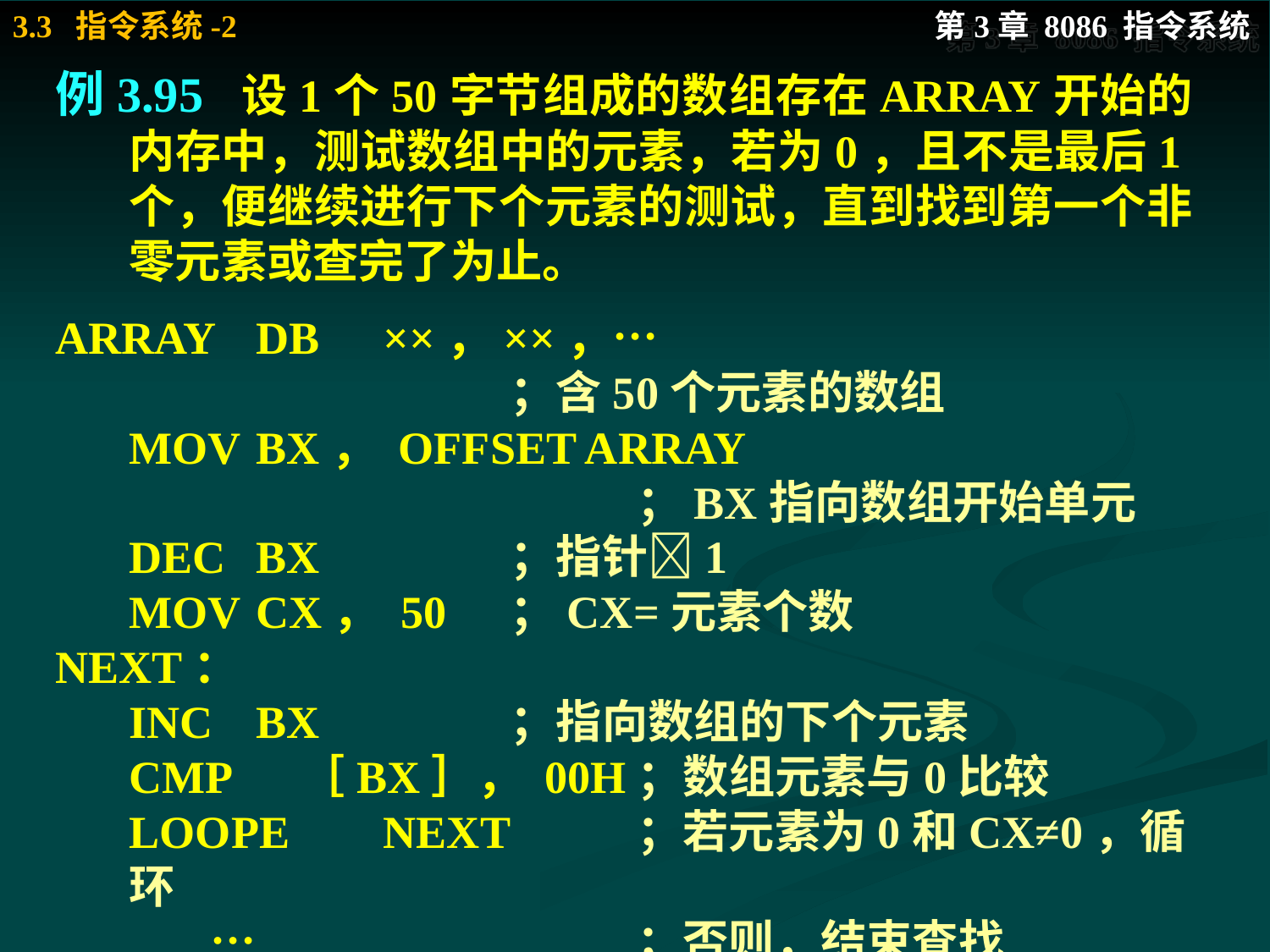

例3.95  设1个50字节组成的数组存在ARRAY开始的内存中，测试数组中的元素，若为0，且不是最后1个，便继续进行下个元素的测试，直到找到第一个非零元素或查完了为止。
ARRAY	DB	××，××，…							；含50个元素的数组
	MOV	BX， OFFSET ARRAY
					；BX指向数组开始单元
	DEC	BX		；指针−1
	MOV	CX， 50	；CX=元素个数
NEXT：
	INC	BX		；指向数组的下个元素
	CMP     ［BX］， 00H	；数组元素与0比较
	LOOPE	NEXT	；若元素为0和CX≠0，循环
               …			；否则，结束查找